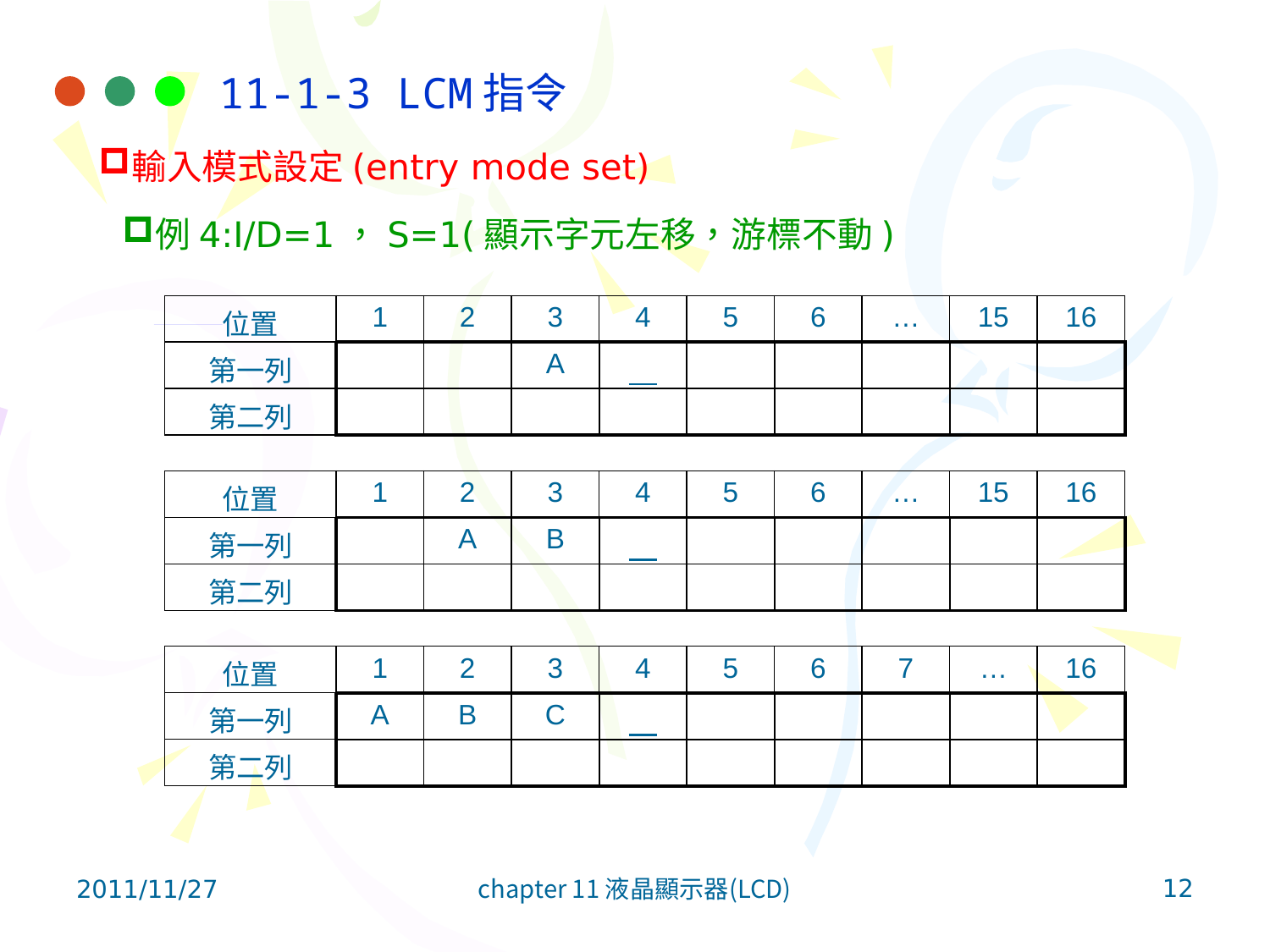

11-1-3 LCM指令

輸入模式設定(entry mode set)
例4:I/D=1，S=1(顯示字元左移，游標不動)
| 位置 | 1 | 2 | 3 | 4 | 5 | 6 | … | 15 | 16 |
| --- | --- | --- | --- | --- | --- | --- | --- | --- | --- |
| 第一列 |  |  | A |  |  |  |  |  |  |
| 第二列 |  |  |  |  |  |  |  |  |  |

| 位置 | 1 | 2 | 3 | 4 | 5 | 6 | … | 15 | 16 |
| --- | --- | --- | --- | --- | --- | --- | --- | --- | --- |
| 第一列 |  | A | B |  |  |  |  |  |  |
| 第二列 |  |  |  |  |  |  |  |  |  |

| 位置 | 1 | 2 | 3 | 4 | 5 | 6 | 7 | … | 16 |
| --- | --- | --- | --- | --- | --- | --- | --- | --- | --- |
| 第一列 | A | B | C |  |  |  |  |  |  |
| 第二列 |  |  |  |  |  |  |  |  |  |
12
2011/11/27
chapter 11 液晶顯示器(LCD)